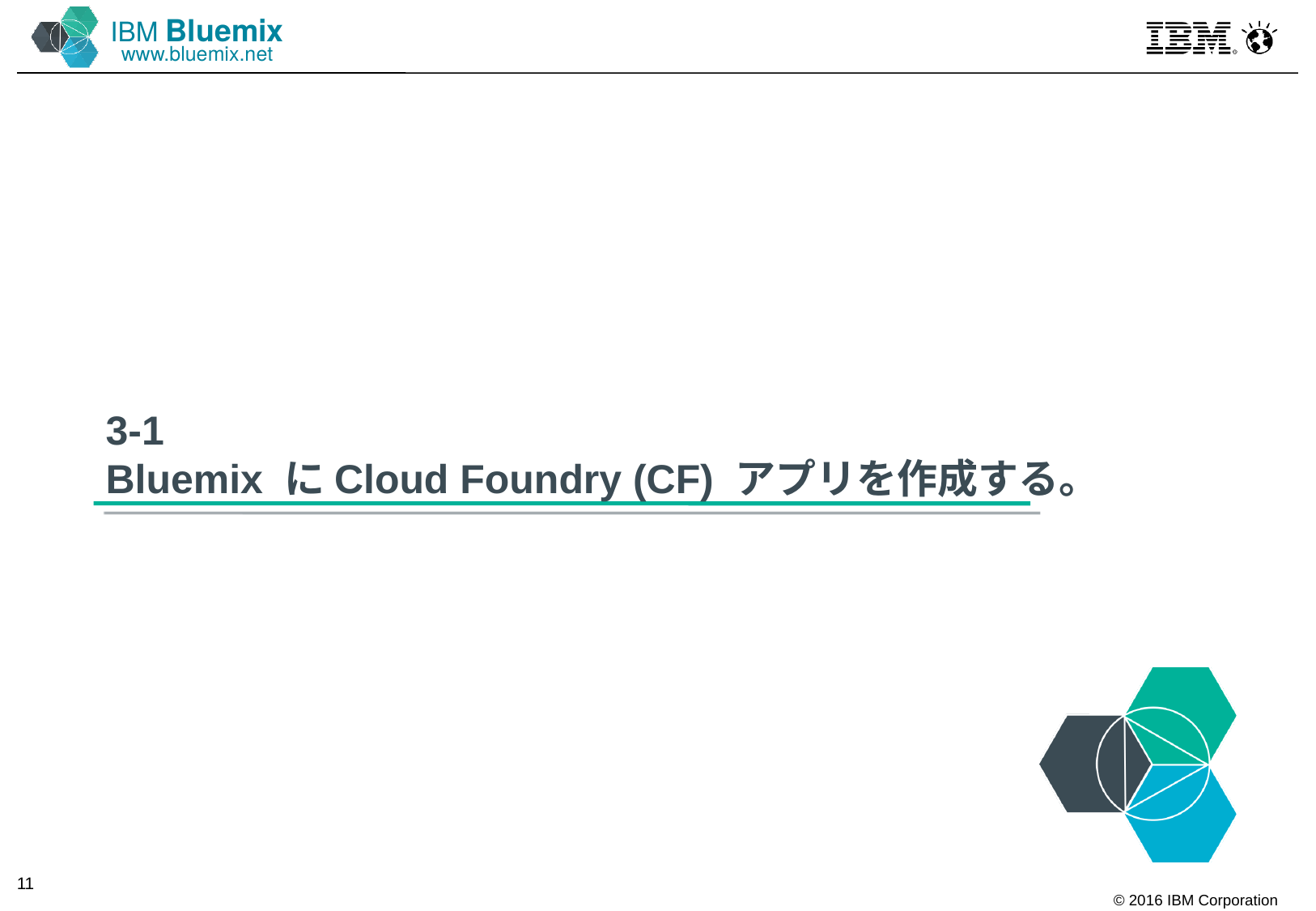

# 3-1 Bluemix にCloud Foundry (CF) アプリを作成する。